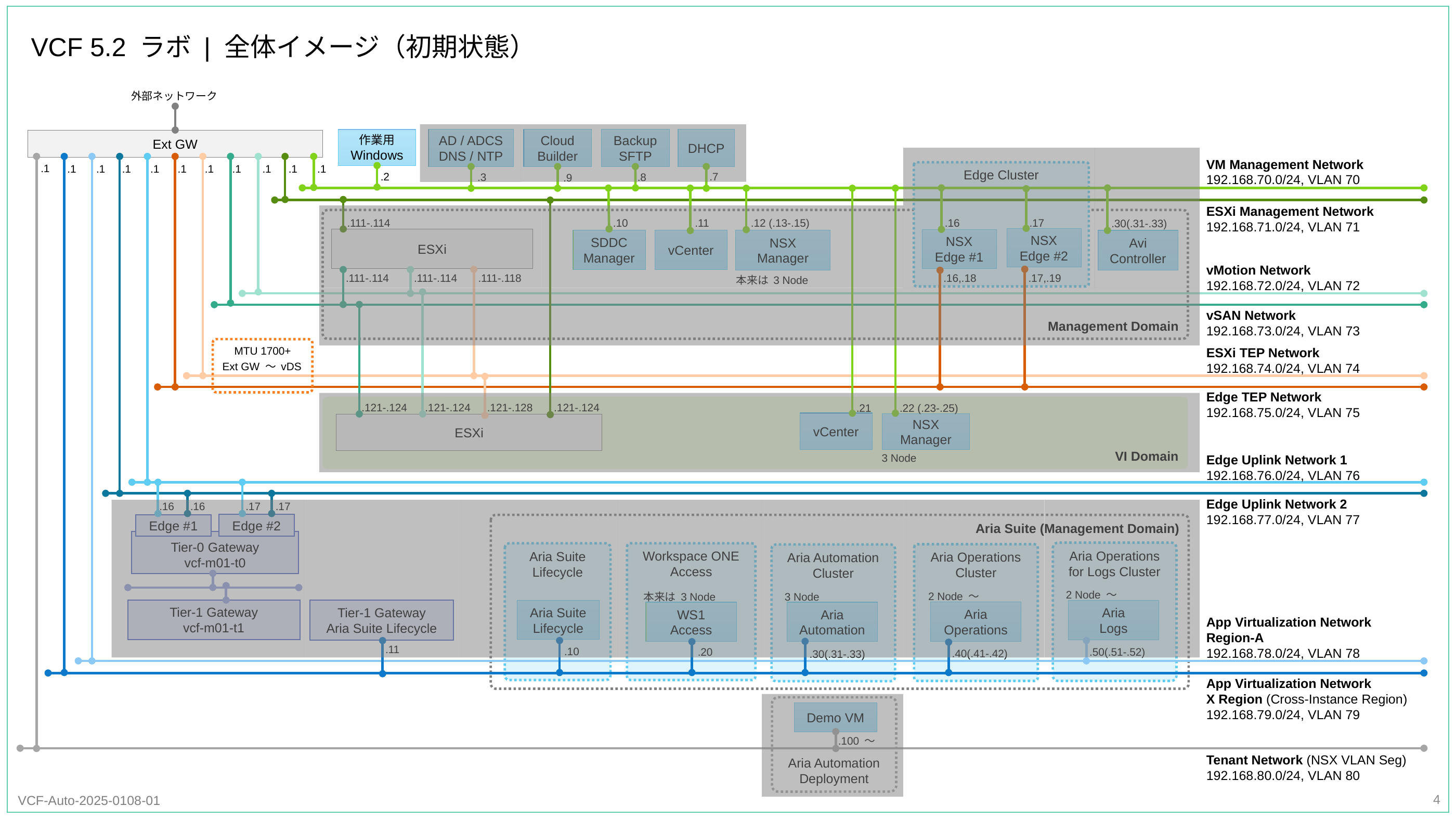

# VCF 5.2 ラボ | 全体イメージ（初期状態）

4